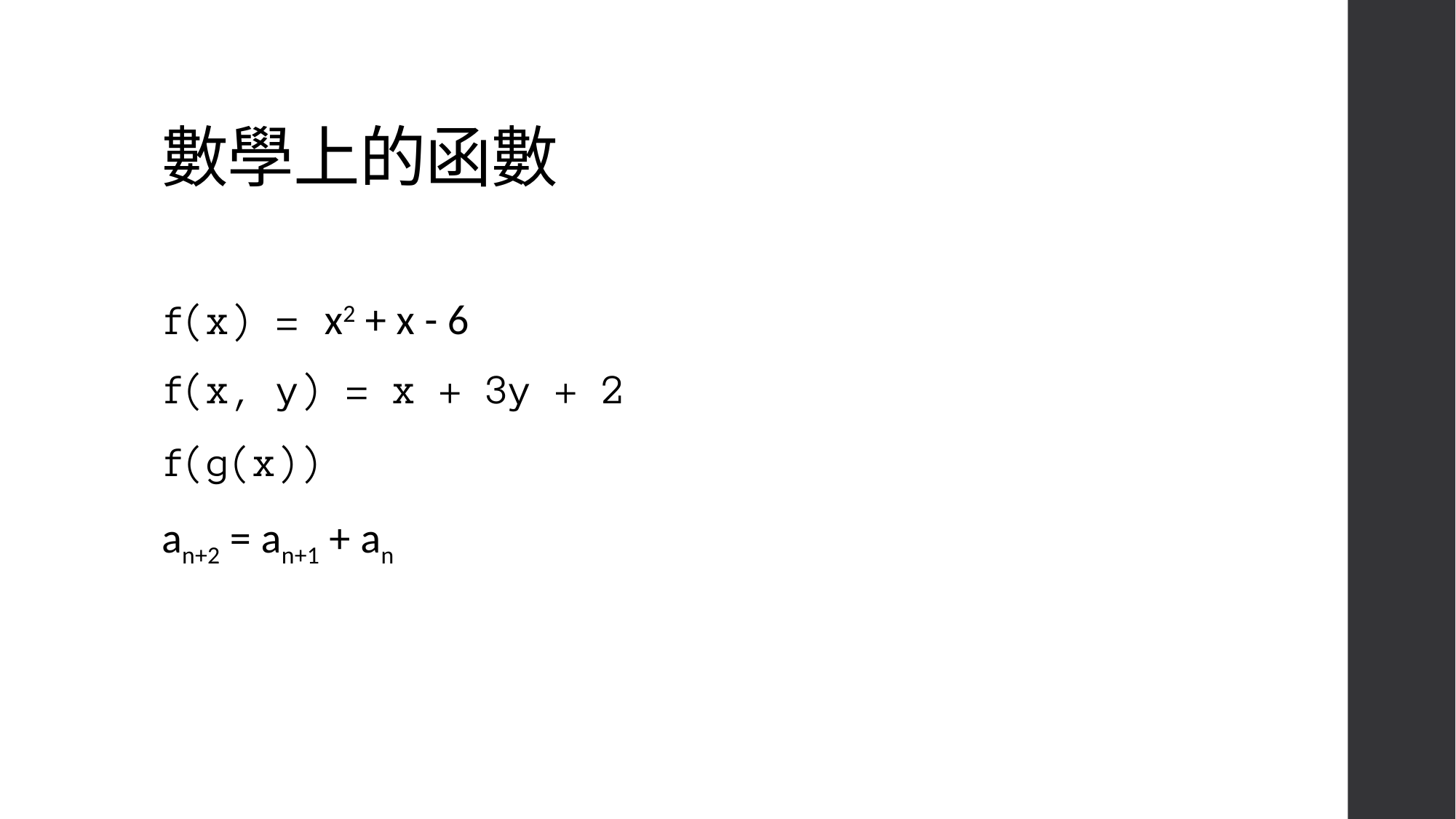

# 數學上的函數

f(x) = x2 + x - 6
f(x, y) = x + 3y + 2
f(g(x))
an+2 = an+1 + an